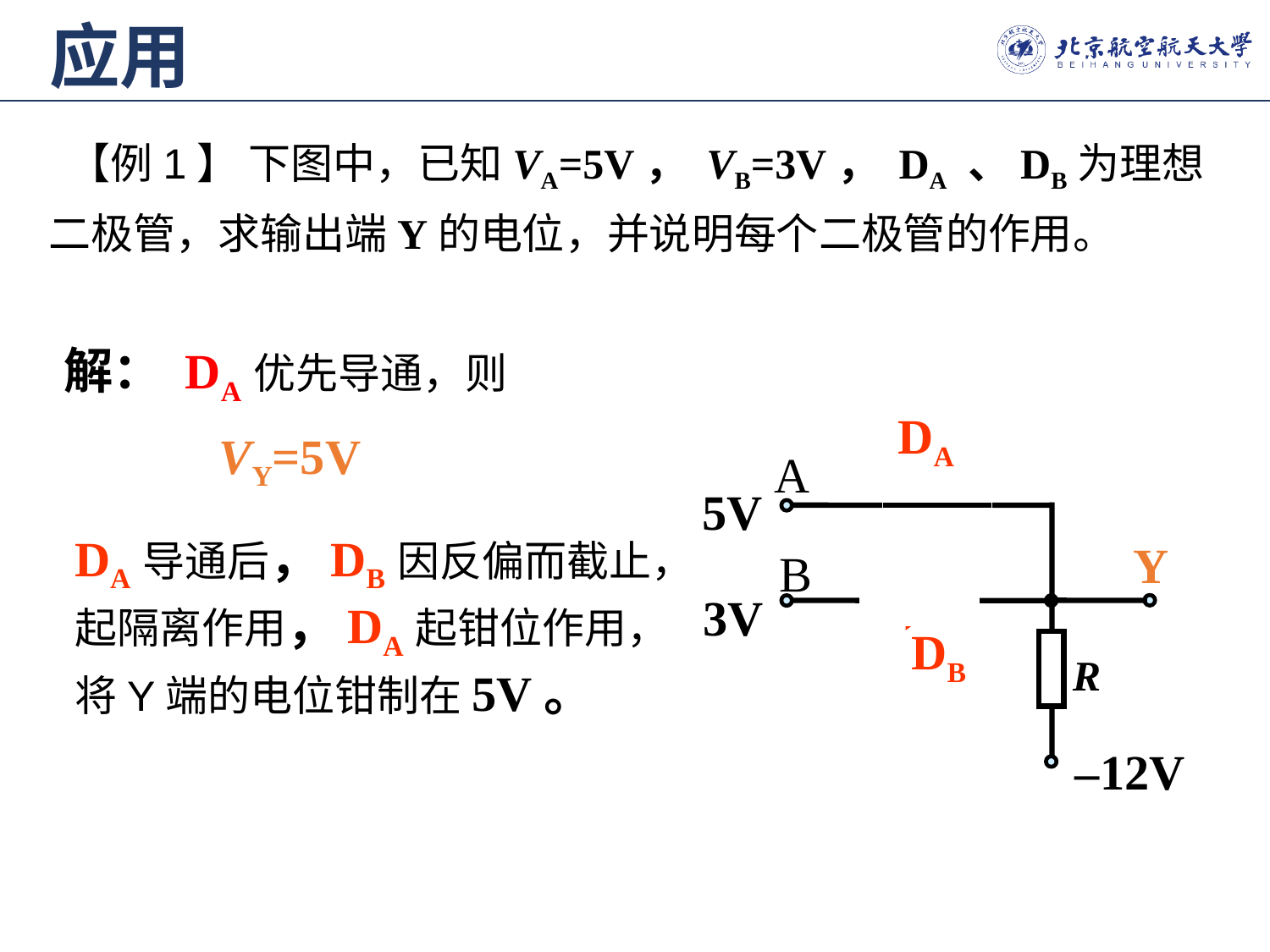

应用
 【例1】 下图中，已知VA=5V， VB=3V， DA 、DB为理想二极管，求输出端Y的电位，并说明每个二极管的作用。
解： DA优先导通，则
DA
A
5V

Y
B

3V

DB

R
 –12V

VY=5V

DA导通后，DB因反偏而截止，起隔离作用，DA起钳位作用，将Y端的电位钳制在5V。

15